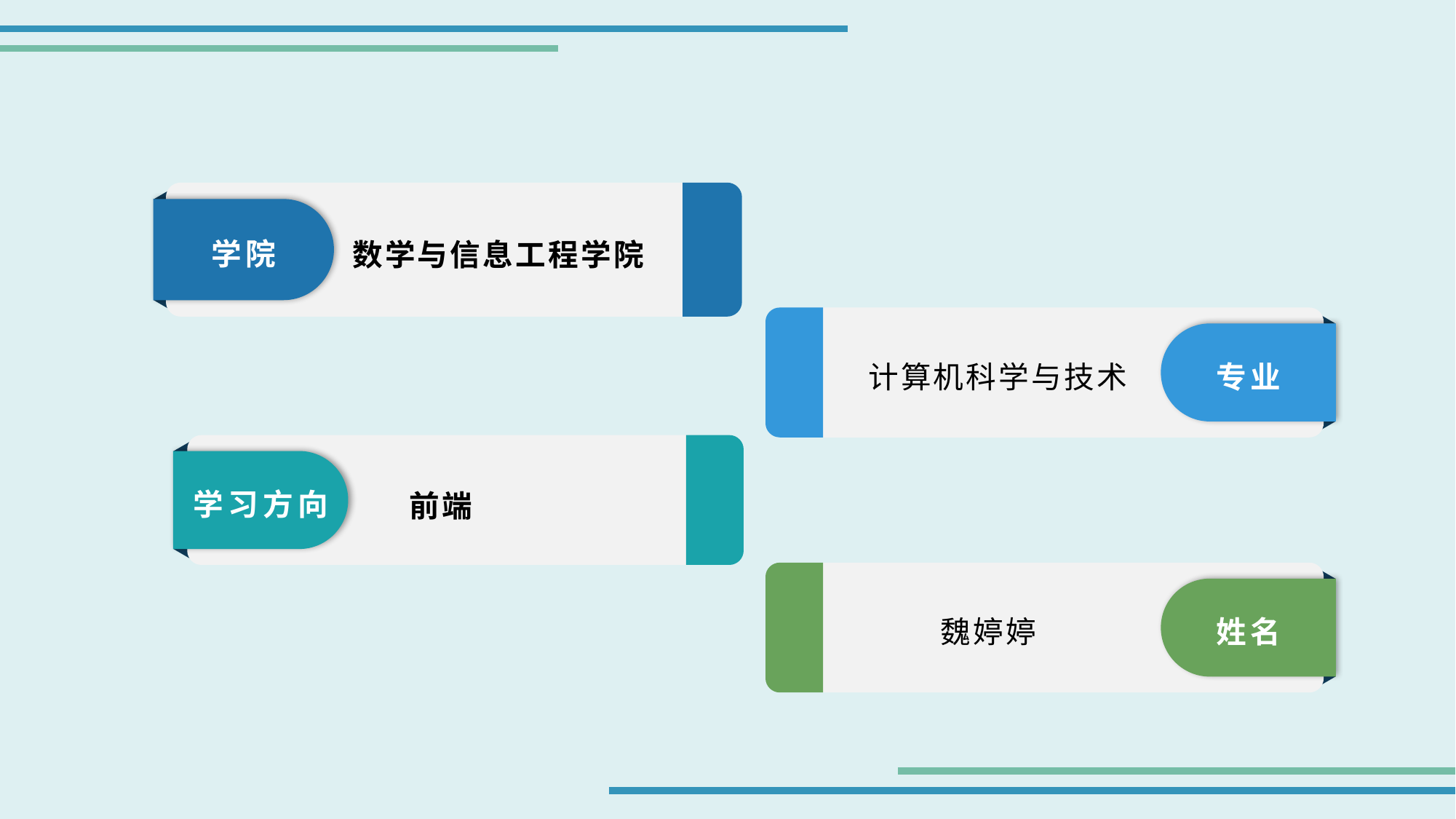

数学与信息工程学院
学院

    计算机科学与技术

专业

     前端

学习方向

              魏婷婷

姓名